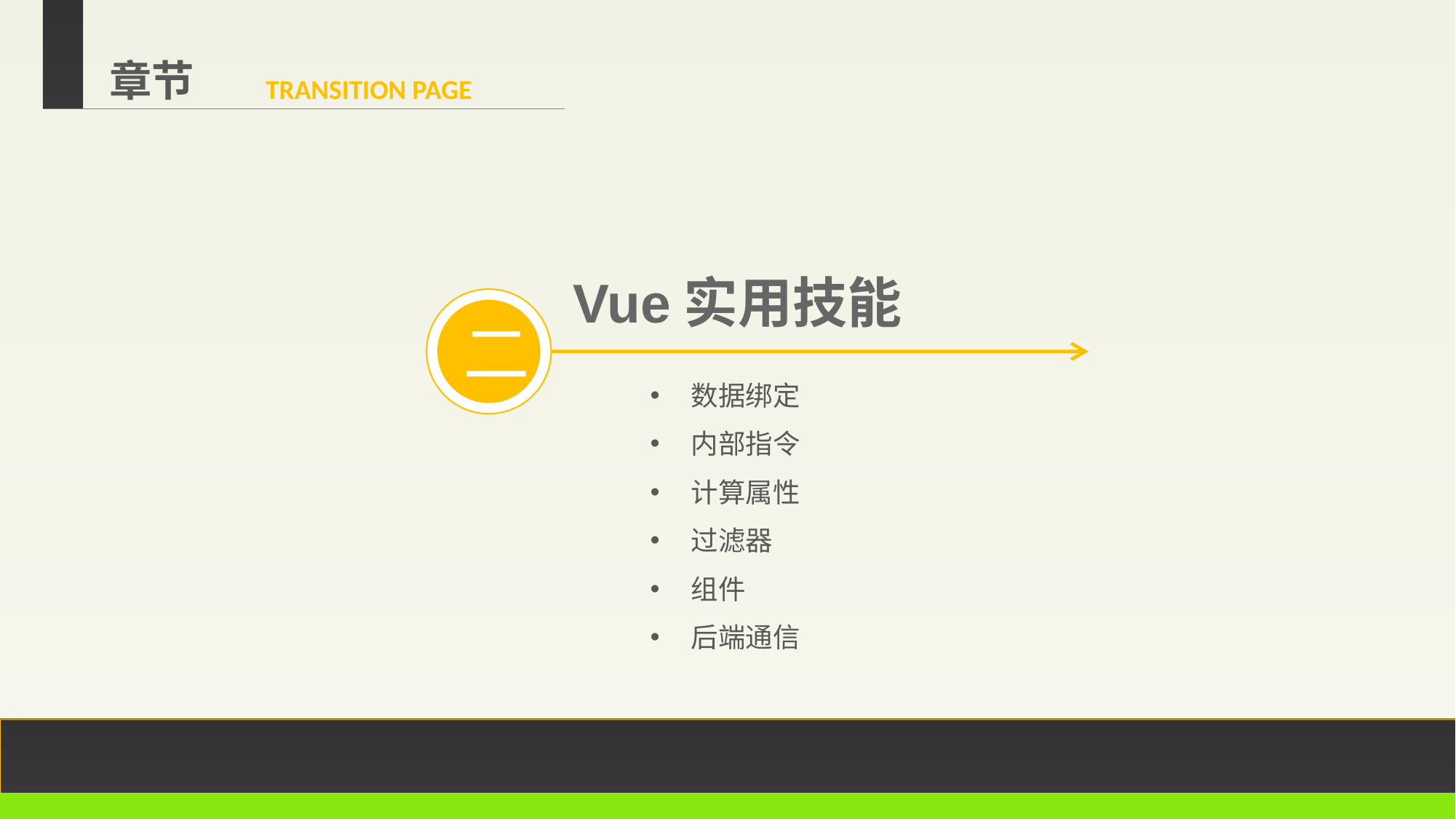

Vue实用技能
二
数据绑定
内部指令
计算属性
过滤器
组件
后端通信